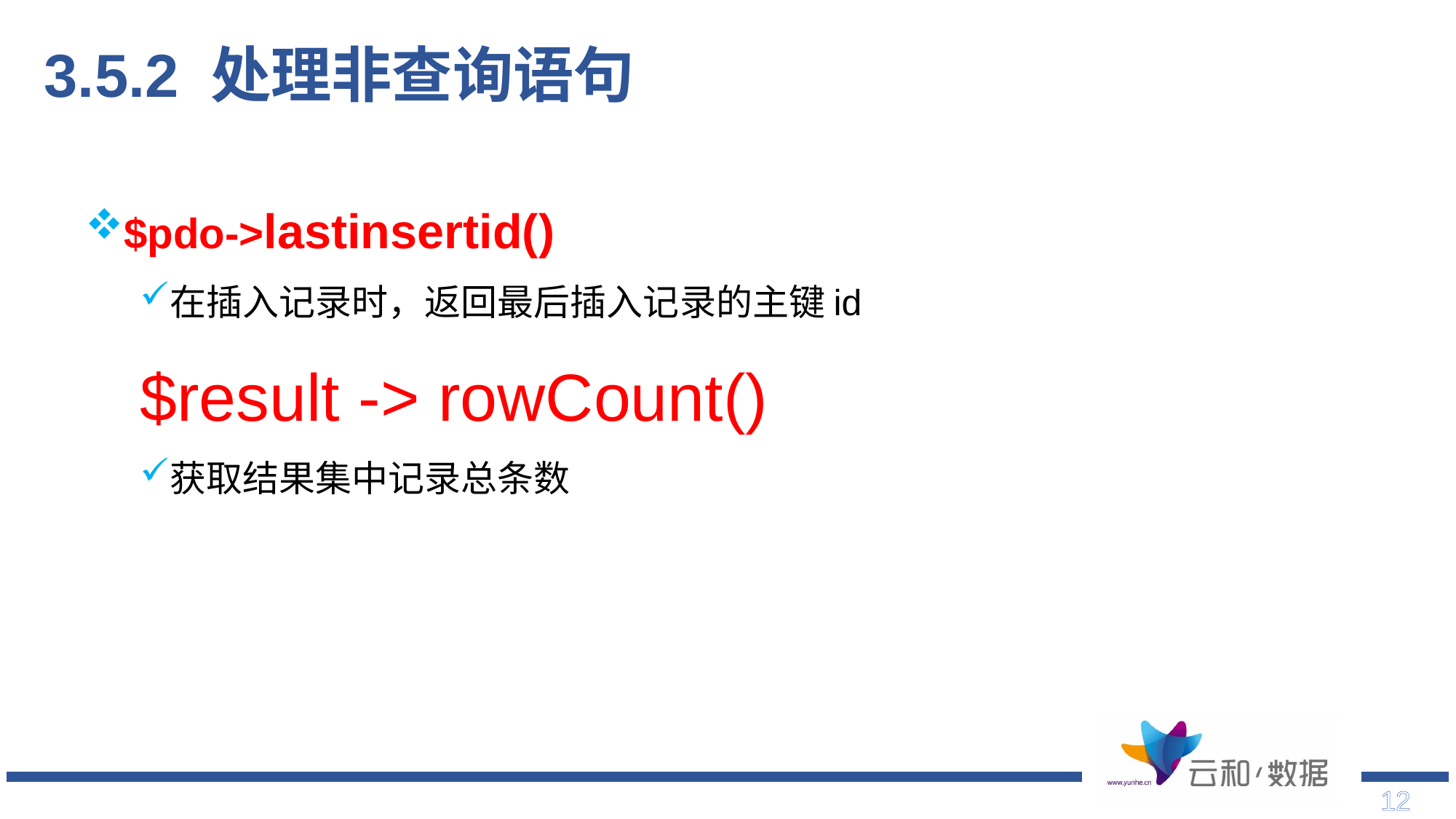

# 3.5.2 处理非查询语句

$pdo->lastinsertid()
在插入记录时，返回最后插入记录的主键id
$result -> rowCount()
获取结果集中记录总条数